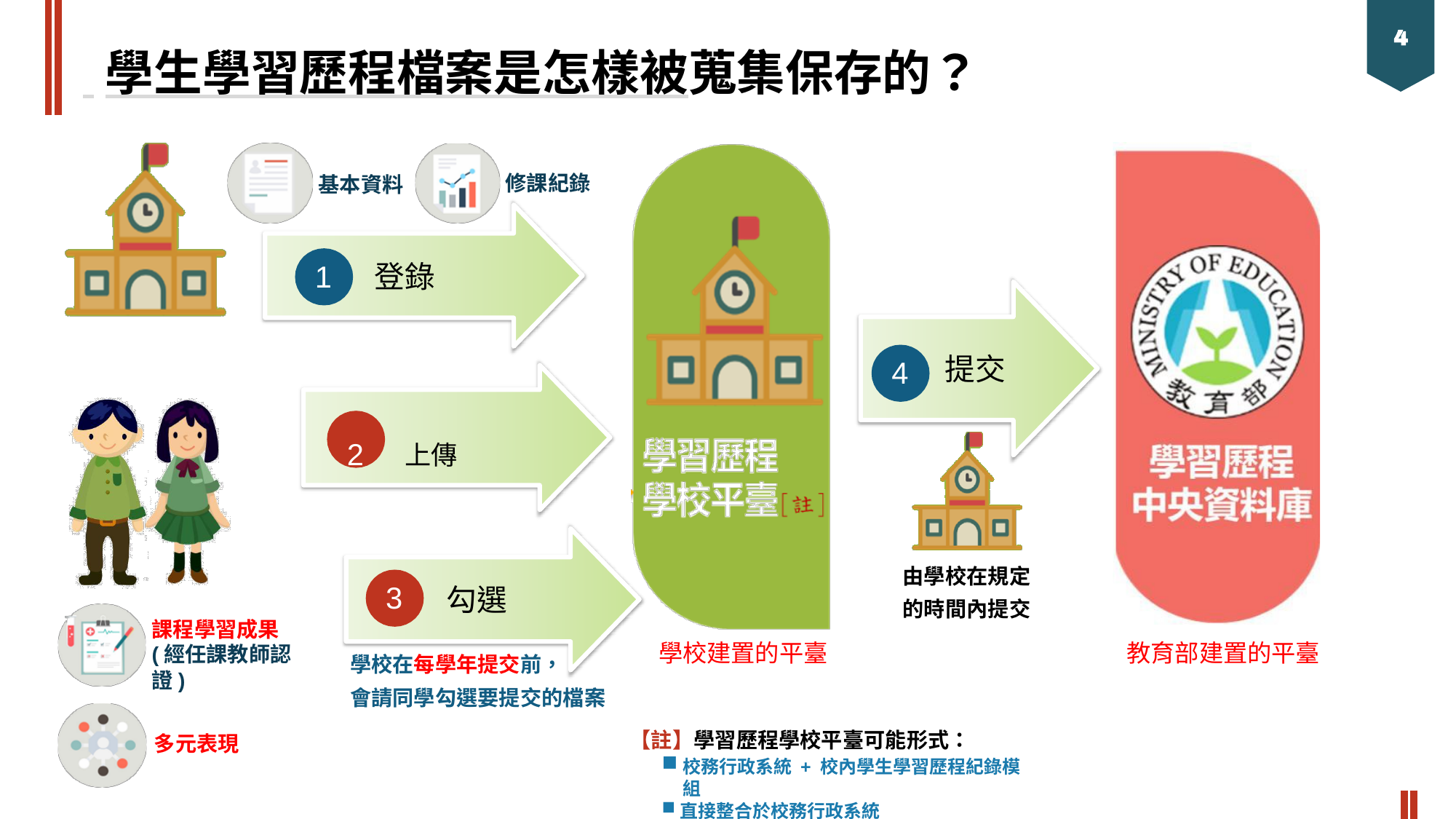

4
# 學生學習歷程檔案是怎樣被蒐集保存的？

修課紀錄
基本資料

1	登錄

提交
4

2	上傳

由學校在規定 的時間內提交

3
勾選

課程學習成果 (經任課教師認證)
學校建置的平臺
教育部建置的平臺
學校在每學年提交前，
會請同學勾選要提交的檔案

【註】學習歷程學校平臺可能形式：
校務行政系統 + 校內學生學習歷程紀錄模組
直接整合於校務行政系統
多元表現